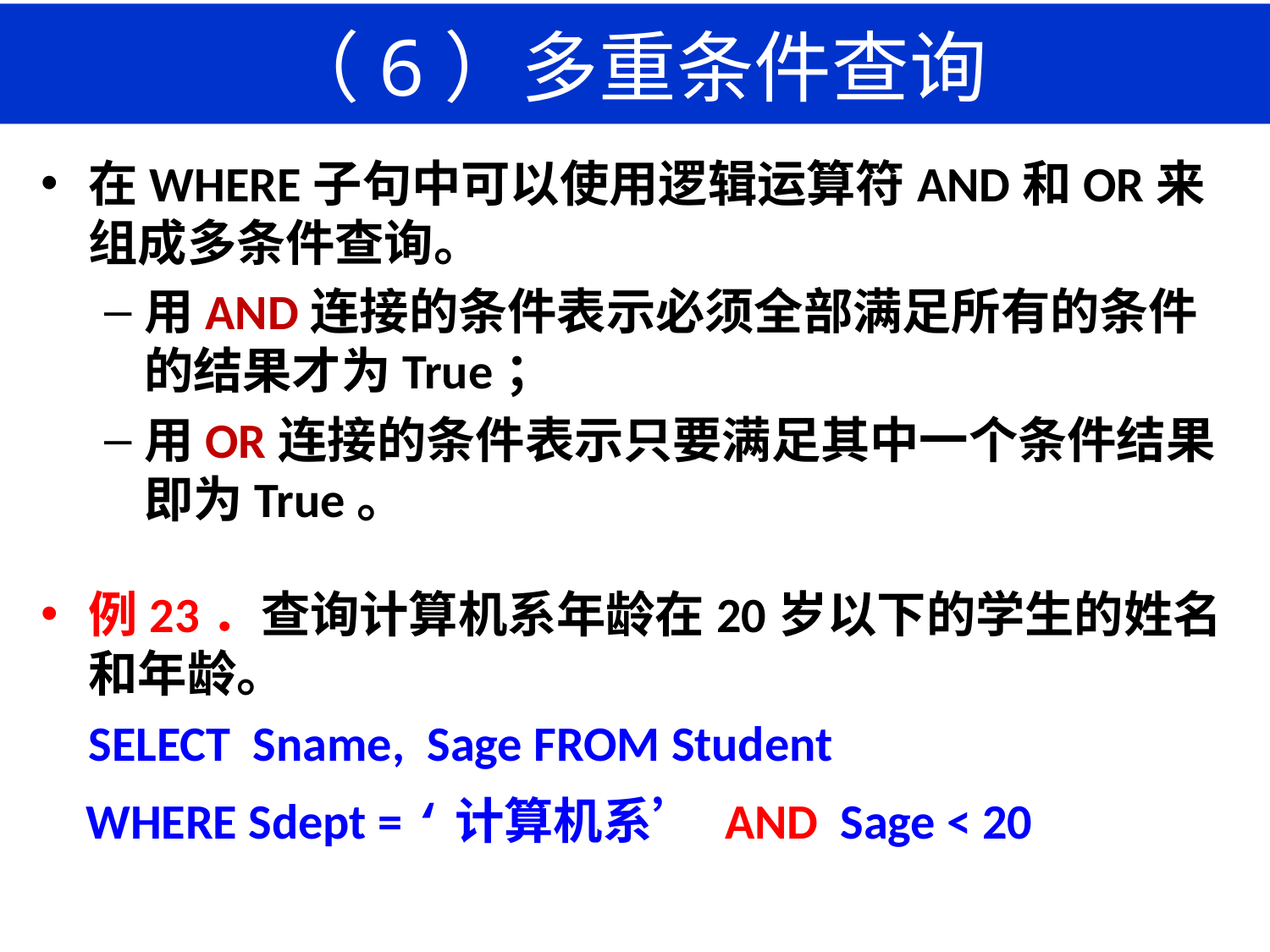

# （6）多重条件查询
在WHERE子句中可以使用逻辑运算符AND和OR来组成多条件查询。
用AND连接的条件表示必须全部满足所有的条件的结果才为True；
用OR连接的条件表示只要满足其中一个条件结果即为True。

例23．查询计算机系年龄在20岁以下的学生的姓名和年龄。
	SELECT  Sname,  Sage FROM Student
    WHERE Sdept = ‘计算机系’ AND  Sage < 20